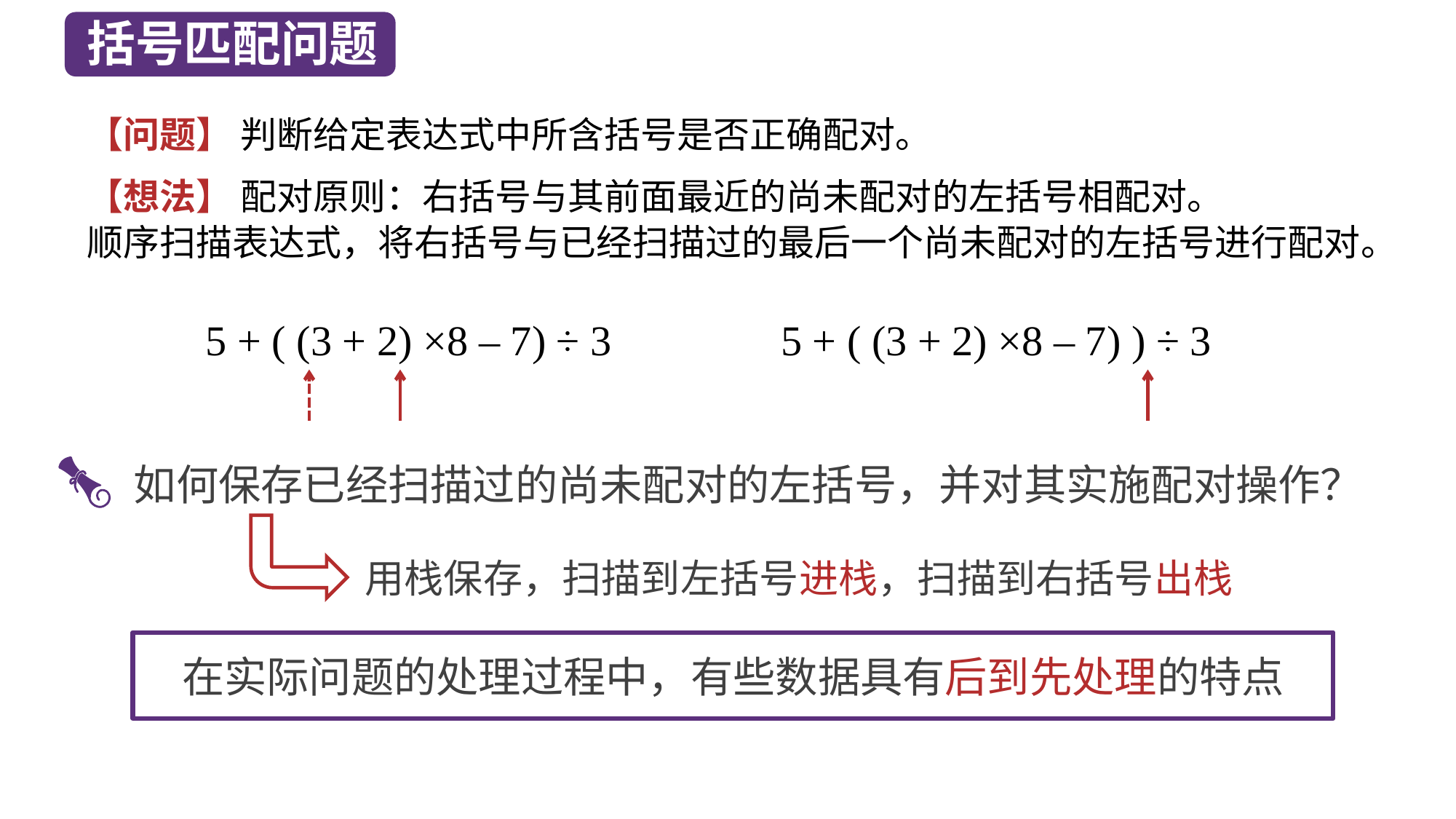

括号匹配问题

【问题】 判断给定表达式中所含括号是否正确配对。
【想法】 配对原则：右括号与其前面最近的尚未配对的左括号相配对。
顺序扫描表达式，将右括号与已经扫描过的最后一个尚未配对的左括号进行配对。
5 + ( (3 + 2) ×8 – 7) ÷ 3
5 + ( (3 + 2) ×8 – 7) ) ÷ 3
如何保存已经扫描过的尚未配对的左括号，并对其实施配对操作？

用栈保存，扫描到左括号进栈，扫描到右括号出栈
在实际问题的处理过程中，有些数据具有后到先处理的特点